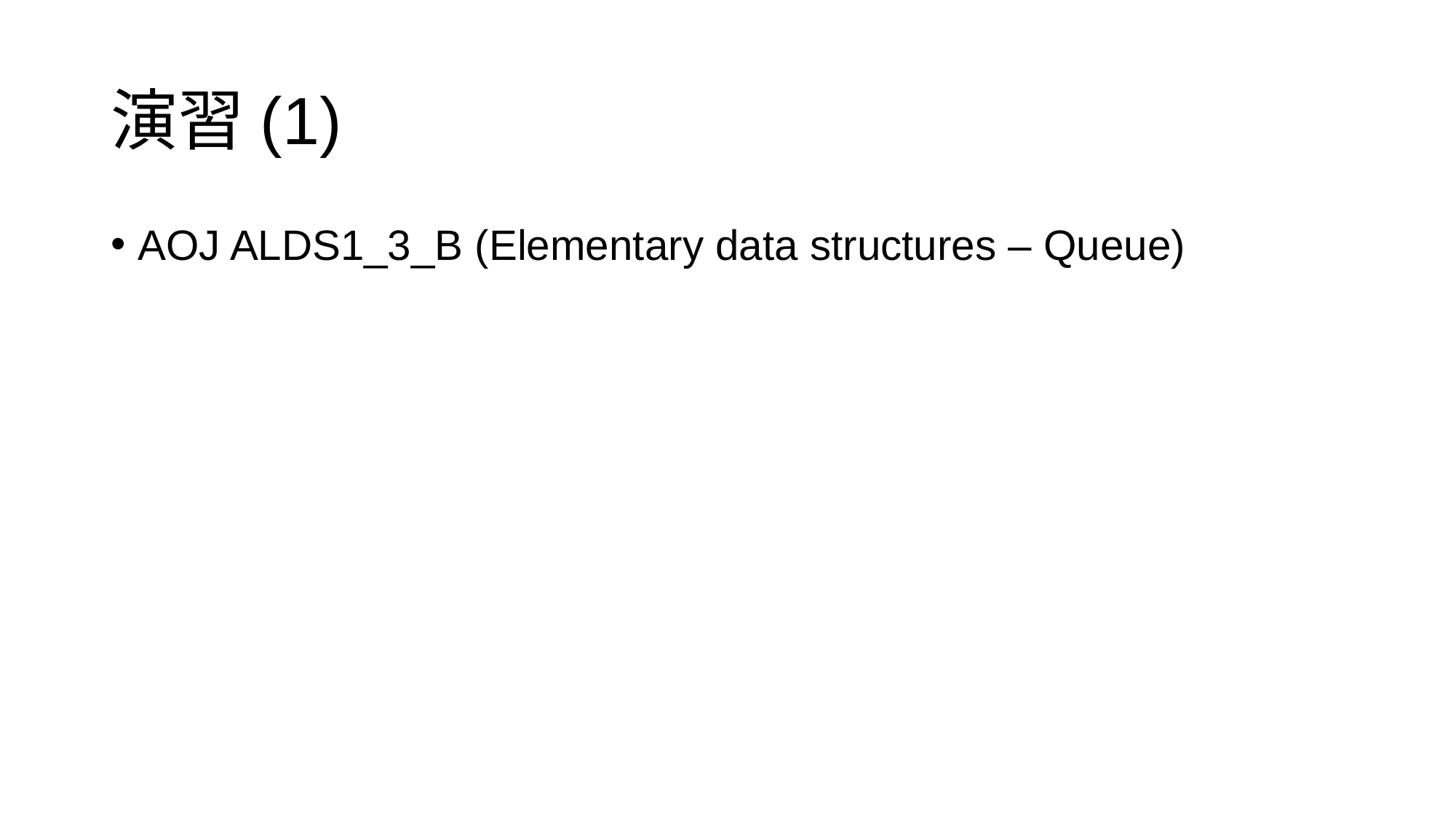

# 演習(1)
AOJ ALDS1_3_B (Elementary data structures – Queue)